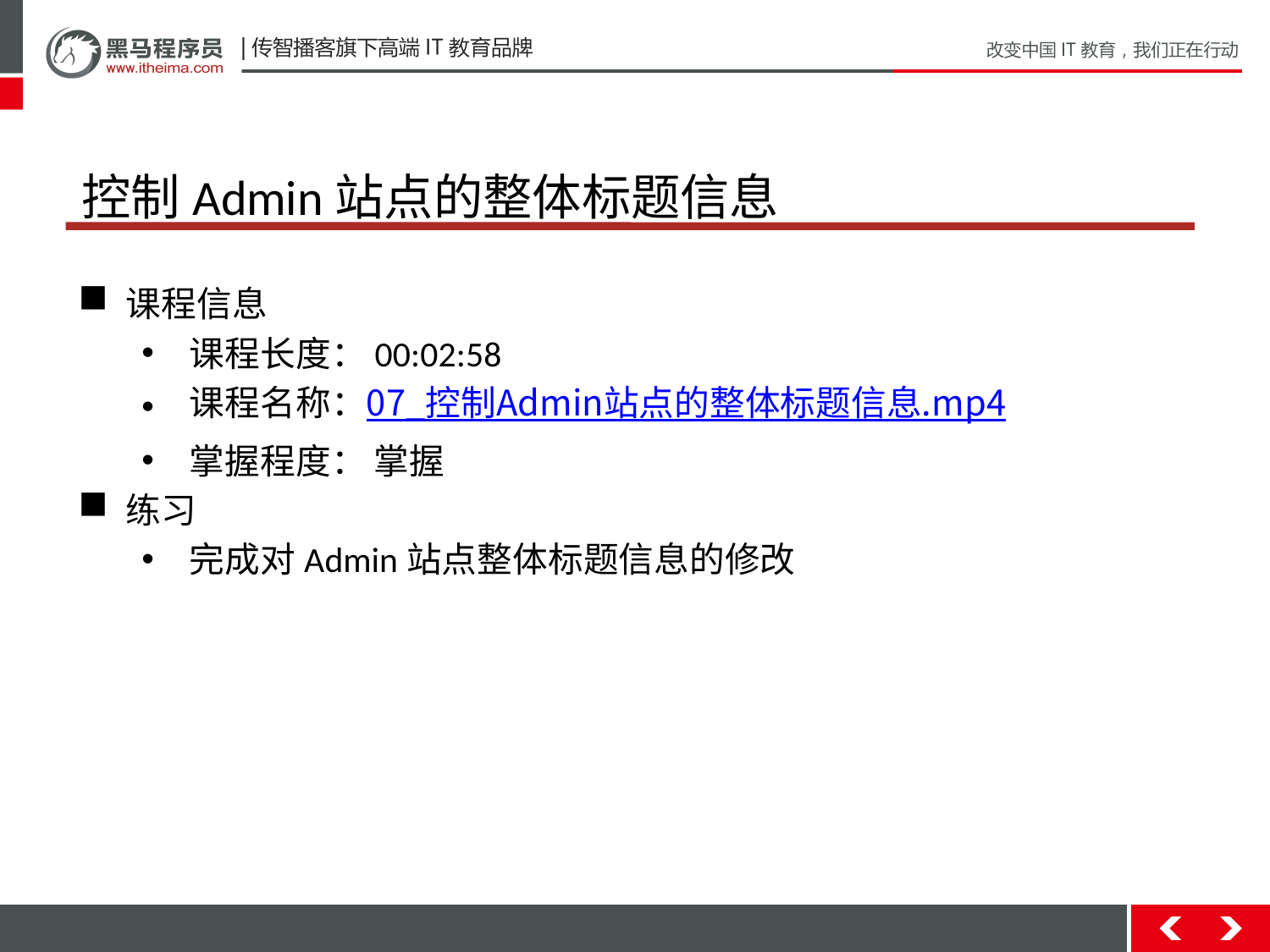

# 控制Admin站点的整体标题信息

课程信息
课程长度：00:02:58
课程名称：07_控制Admin站点的整体标题信息.mp4
掌握程度： 掌握
练习
完成对Admin站点整体标题信息的修改